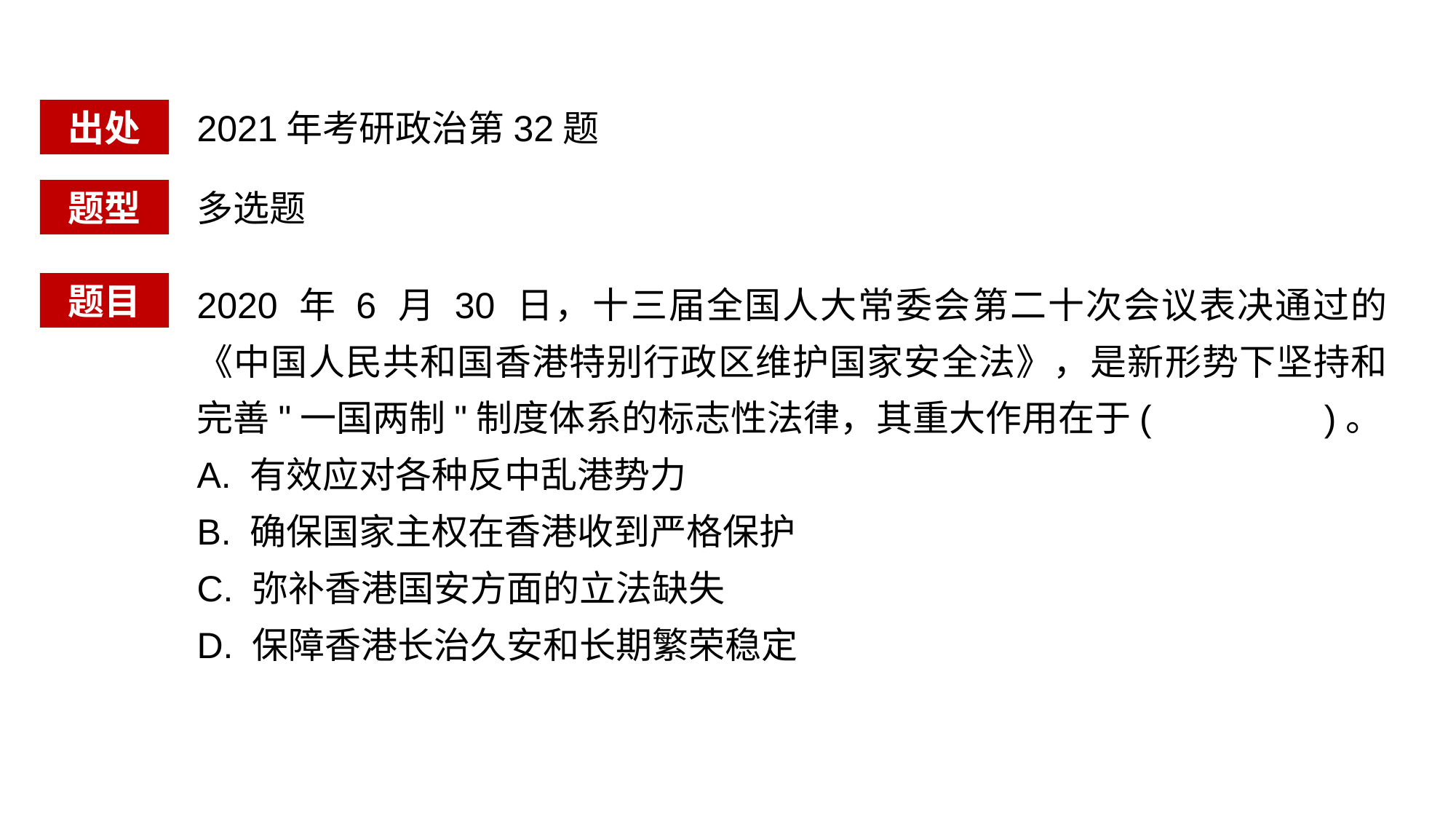

出处
2021年考研政治第32题
题型
多选题
2020 年 6 月 30 日，十三届全国人大常委会第二十次会议表决通过的《中国人民共和国香港特别行政区维护国家安全法》，是新形势下坚持和完善"一国两制"制度体系的标志性法律，其重大作用在于(                 )。
A. 有效应对各种反中乱港势力
B. 确保国家主权在香港收到严格保护
C. 弥补香港国安方面的立法缺失
D. 保障香港长治久安和长期繁荣稳定
题目